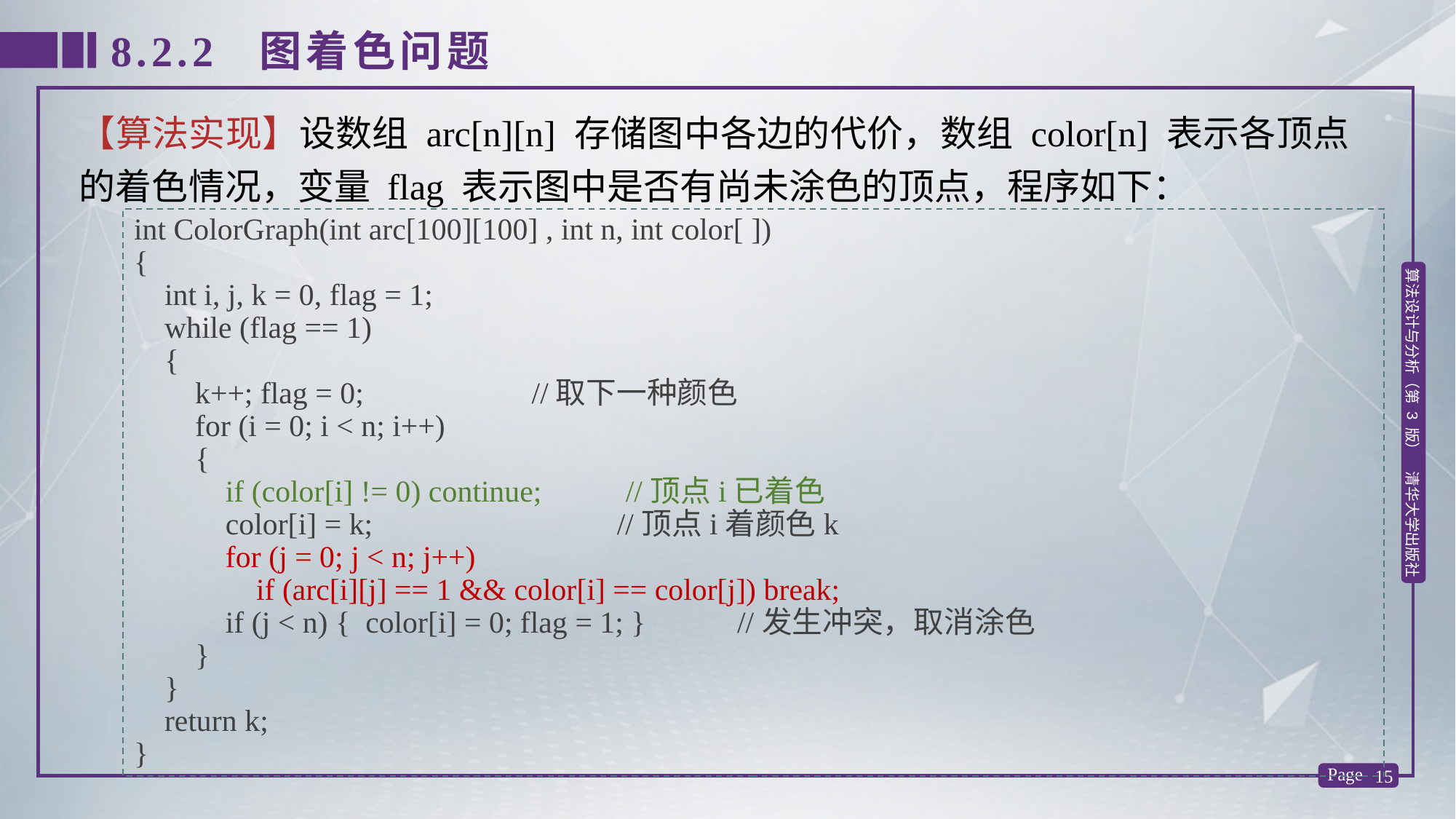

8.2.2  图着色问题
【算法实现】设数组 arc[n][n] 存储图中各边的代价，数组 color[n] 表示各顶点的着色情况，变量 flag 表示图中是否有尚未涂色的顶点，程序如下：
int ColorGraph(int arc[100][100] , int n, int color[ ])
{
    int i, j, k = 0, flag = 1;
    while (flag == 1)
    {
        k++; flag = 0;                      //取下一种颜色
        for (i = 0; i < n; i++)
        {
            if (color[i] != 0) continue;           //顶点i已着色
            color[i] = k;                                //顶点i着颜色k
            for (j = 0; j < n; j++)
                if (arc[i][j] == 1 && color[i] == color[j]) break;
            if (j < n) {  color[i] = 0; flag = 1; }            //发生冲突，取消涂色
        }
    }
    return k;
}